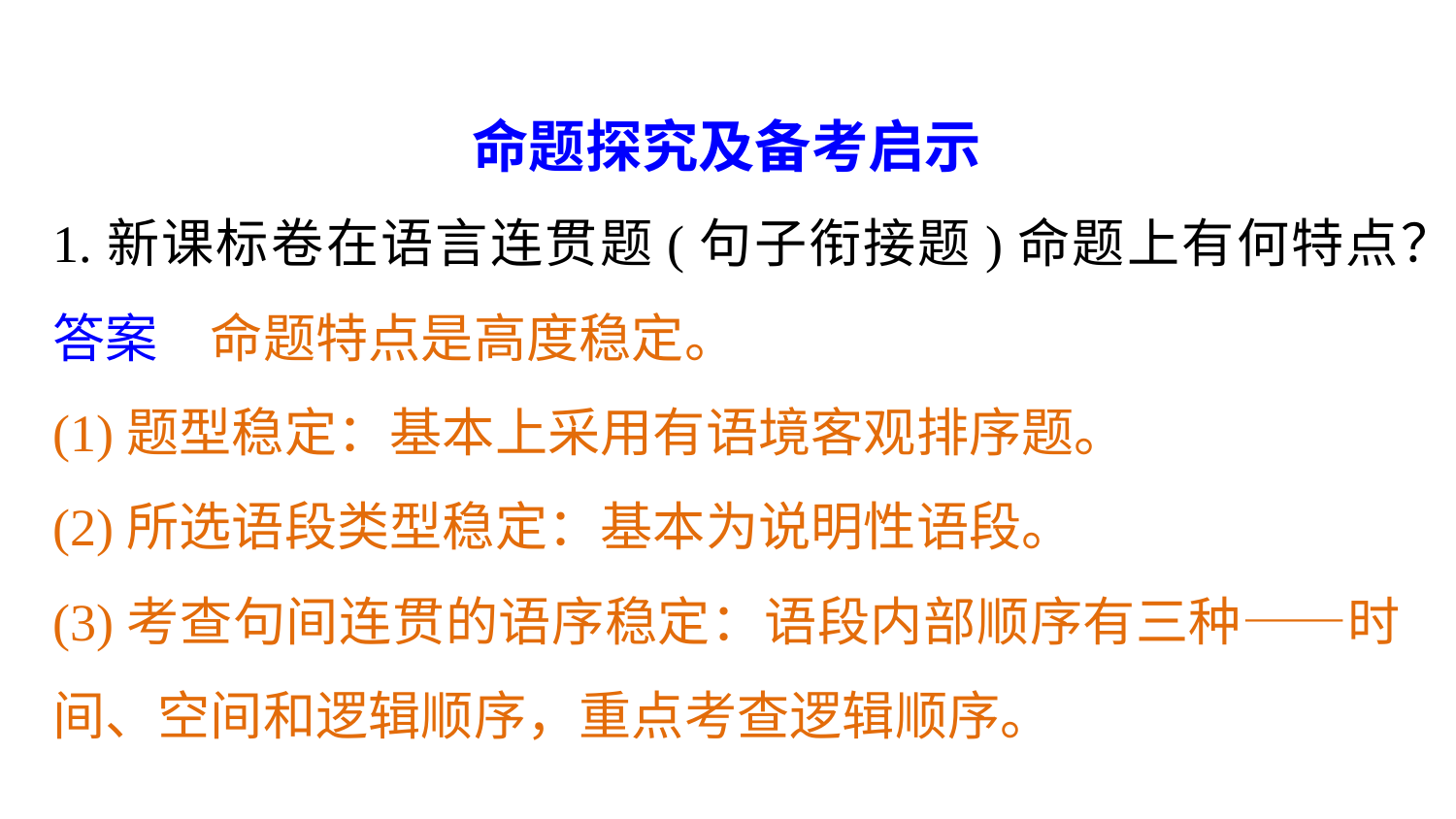

命题探究及备考启示
1.新课标卷在语言连贯题(句子衔接题)命题上有何特点？
答案　命题特点是高度稳定。
(1)题型稳定：基本上采用有语境客观排序题。
(2)所选语段类型稳定：基本为说明性语段。
(3)考查句间连贯的语序稳定：语段内部顺序有三种——时间、空间和逻辑顺序，重点考查逻辑顺序。